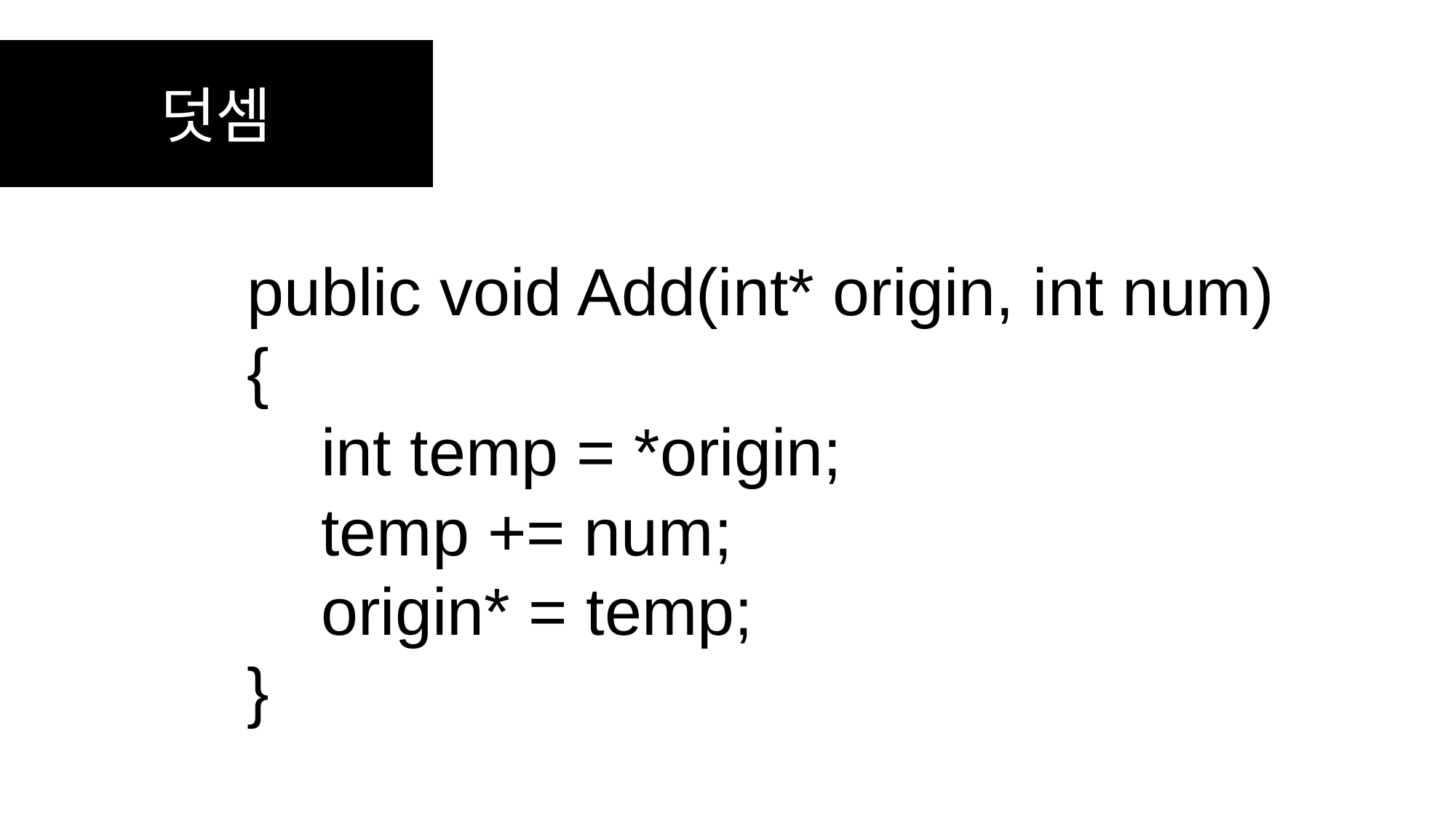

덧셈
public void Add(int* origin, int num)
{
    int temp = *origin;
    temp += num;
    origin* = temp;
}